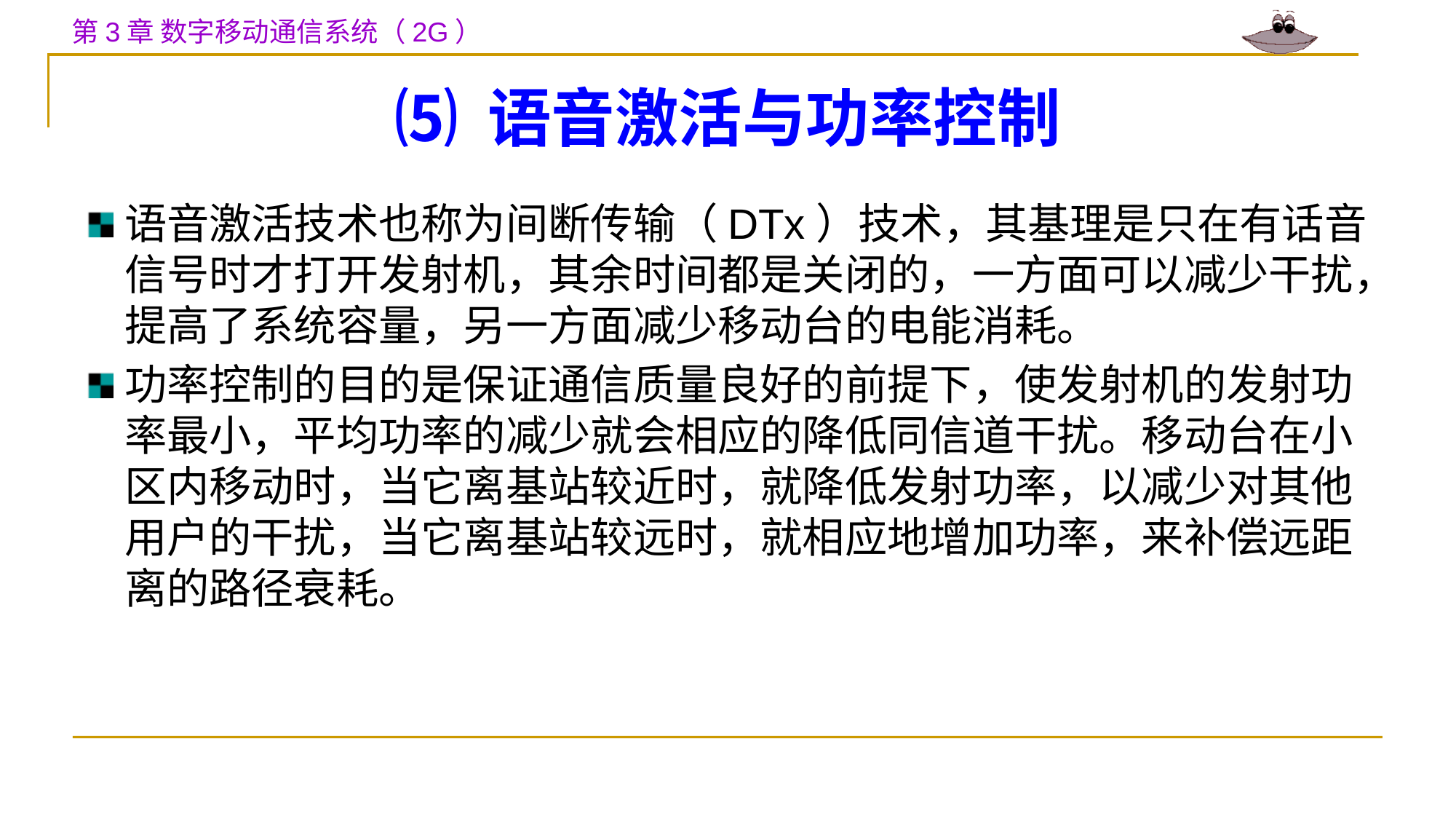

# ⑸ 语音激活与功率控制
语音激活技术也称为间断传输（DTx）技术，其基理是只在有话音信号时才打开发射机，其余时间都是关闭的，一方面可以减少干扰，提高了系统容量，另一方面减少移动台的电能消耗。
功率控制的目的是保证通信质量良好的前提下，使发射机的发射功率最小，平均功率的减少就会相应的降低同信道干扰。移动台在小区内移动时，当它离基站较近时，就降低发射功率，以减少对其他用户的干扰，当它离基站较远时，就相应地增加功率，来补偿远距离的路径衰耗。